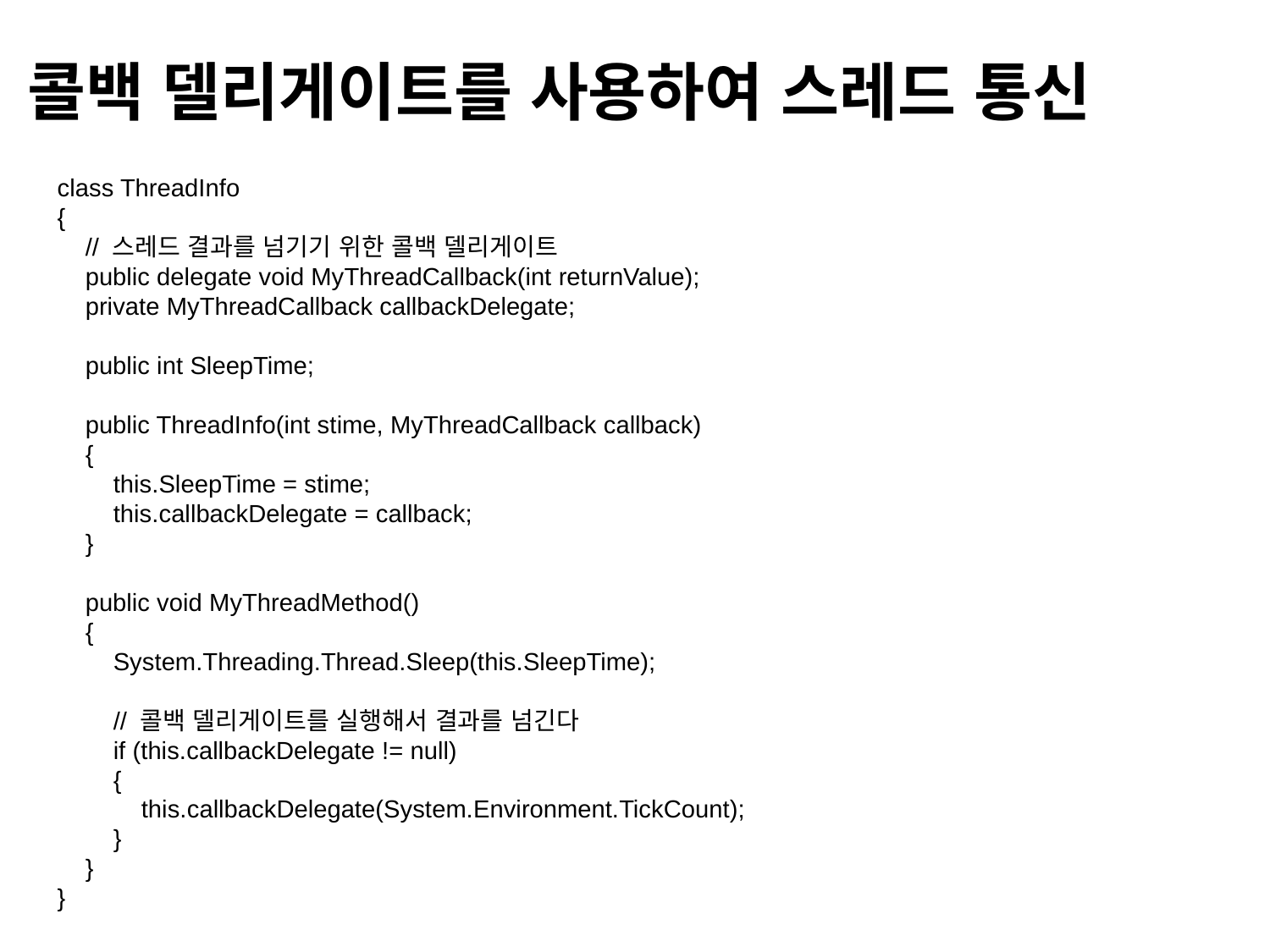

콜백 델리게이트를 사용하여 스레드 통신
class ThreadInfo
{
    // 스레드 결과를 넘기기 위한 콜백 델리게이트
    public delegate void MyThreadCallback(int returnValue);
    private MyThreadCallback callbackDelegate;

    public int SleepTime;

    public ThreadInfo(int stime, MyThreadCallback callback)
    {
        this.SleepTime = stime;
        this.callbackDelegate = callback;
    }

    public void MyThreadMethod()
    {
        System.Threading.Thread.Sleep(this.SleepTime);

        // 콜백 델리게이트를 실행해서 결과를 넘긴다
        if (this.callbackDelegate != null)
        {
            this.callbackDelegate(System.Environment.TickCount);
        }
    }
}